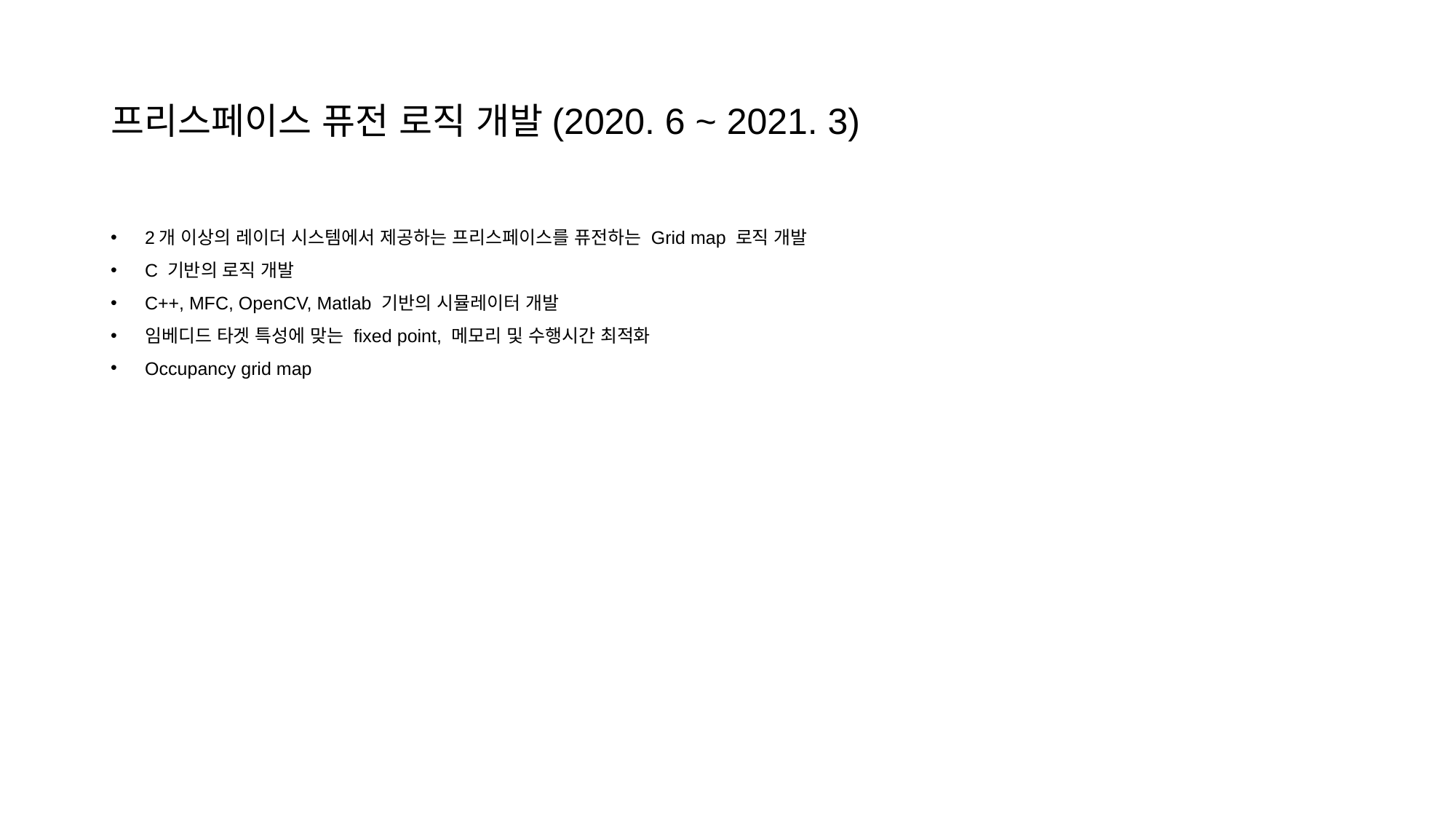

# 프리스페이스 퓨전 로직 개발(2020. 6 ~ 2021. 3)
2개 이상의 레이더 시스템에서 제공하는 프리스페이스를 퓨전하는 Grid map 로직 개발
C 기반의 로직 개발
C++, MFC, OpenCV, Matlab 기반의 시뮬레이터 개발
임베디드 타겟 특성에 맞는 fixed point, 메모리 및 수행시간 최적화
Occupancy grid map